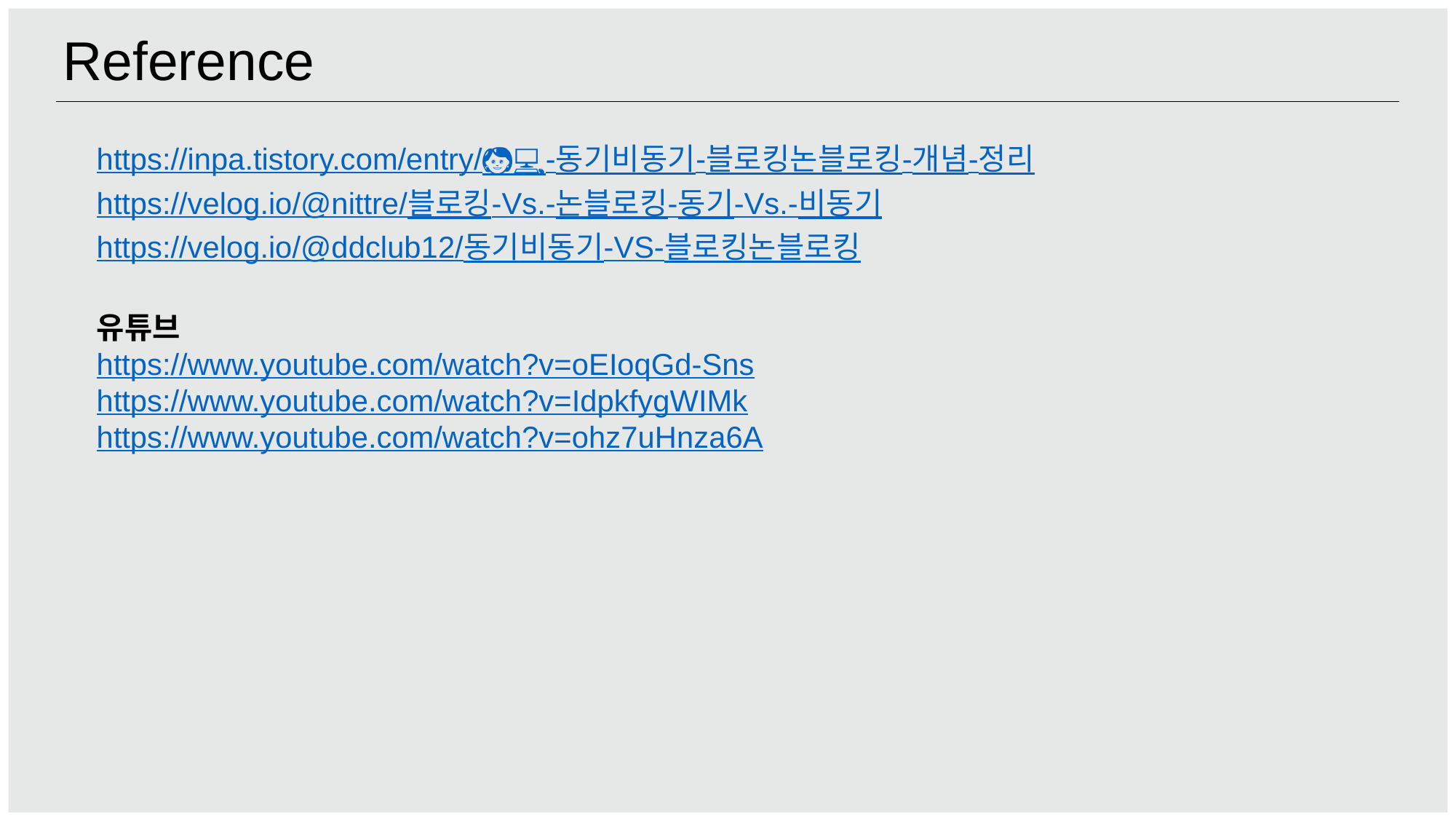

Reference
https://inpa.tistory.com/entry/👩‍💻-동기비동기-블로킹논블로킹-개념-정리
https://velog.io/@nittre/블로킹-Vs.-논블로킹-동기-Vs.-비동기
https://velog.io/@ddclub12/동기비동기-VS-블로킹논블로킹

유튜브
https://www.youtube.com/watch?v=oEIoqGd-Sns
https://www.youtube.com/watch?v=IdpkfygWIMk
https://www.youtube.com/watch?v=ohz7uHnza6A